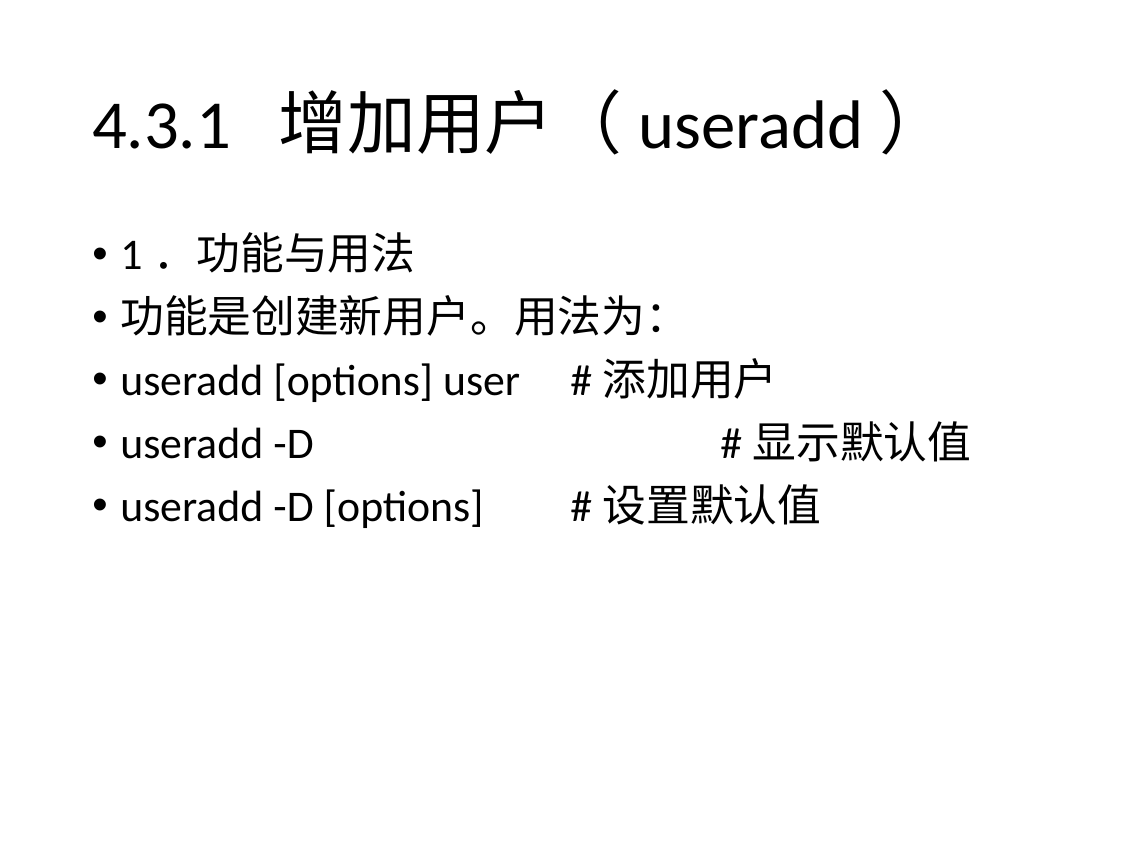

# 4.3.1  增加用户（useradd）
1．功能与用法
功能是创建新用户。用法为：
useradd [options] user	#添加用户
useradd -D			#显示默认值
useradd -D [options]	#设置默认值